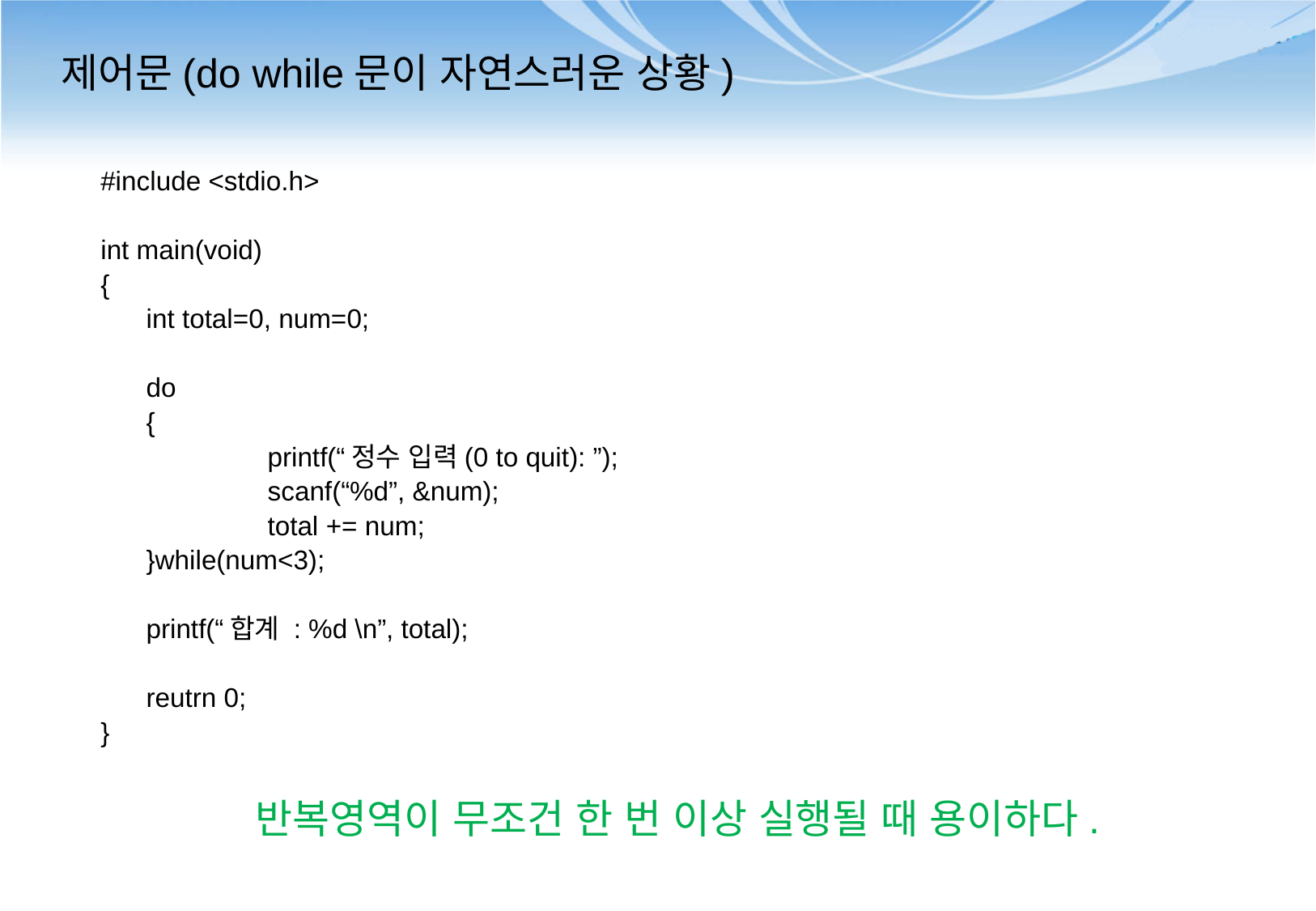

# 제어문(do while문이 자연스러운 상황)
#include <stdio.h>

int main(void)
{
	int total=0, num=0;

	do
	{
		printf(“정수 입력(0 to quit): ”);
		scanf(“%d”, &num);
		total += num;
	}while(num<3);

	printf(“합계 : %d \n”, total);

	reutrn 0;
}
반복영역이 무조건 한 번 이상 실행될 때 용이하다.